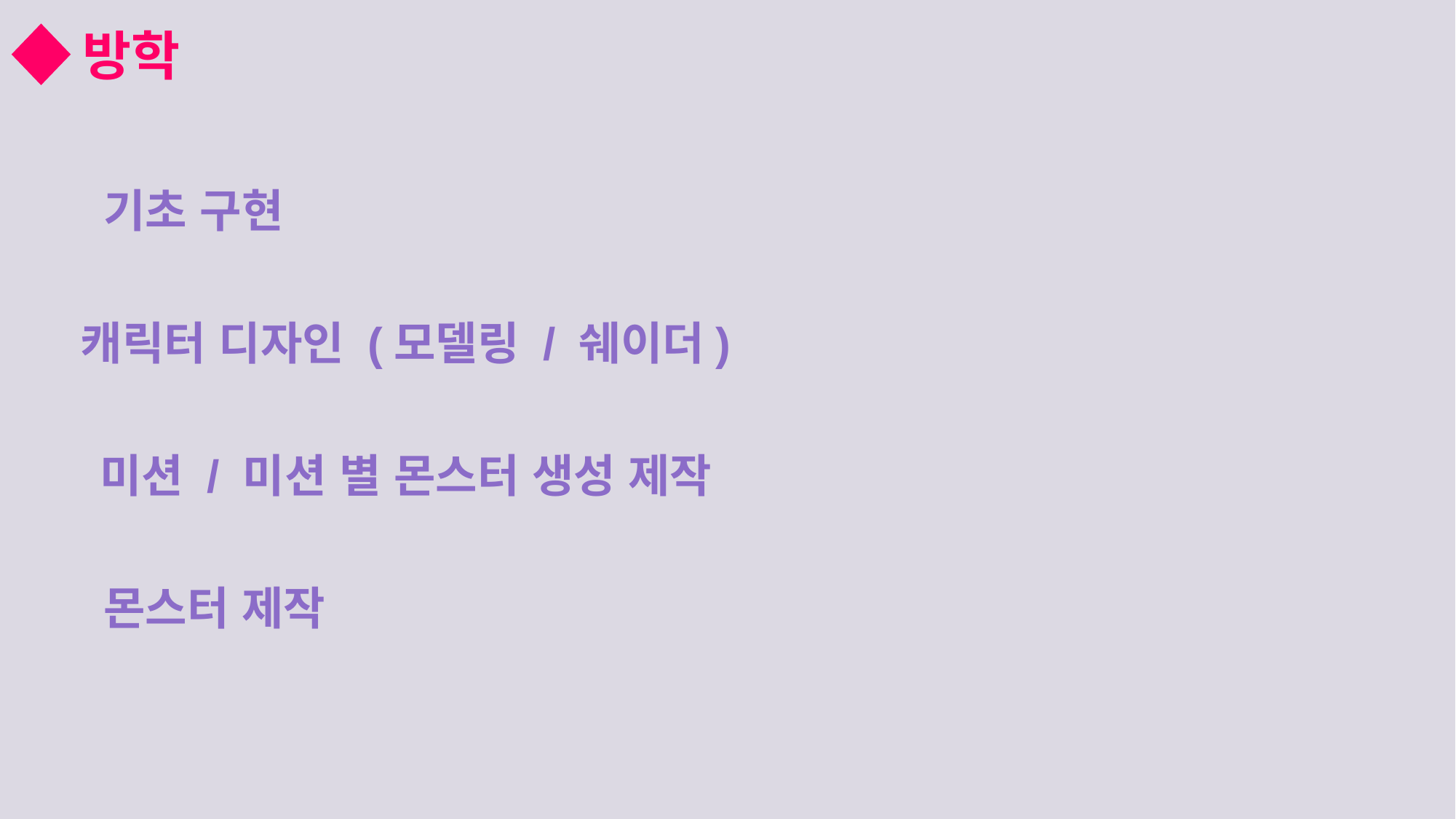

방학

기초 구현
캐릭터 디자인 (모델링 / 쉐이더)
미션 / 미션 별 몬스터 생성 제작
몬스터 제작